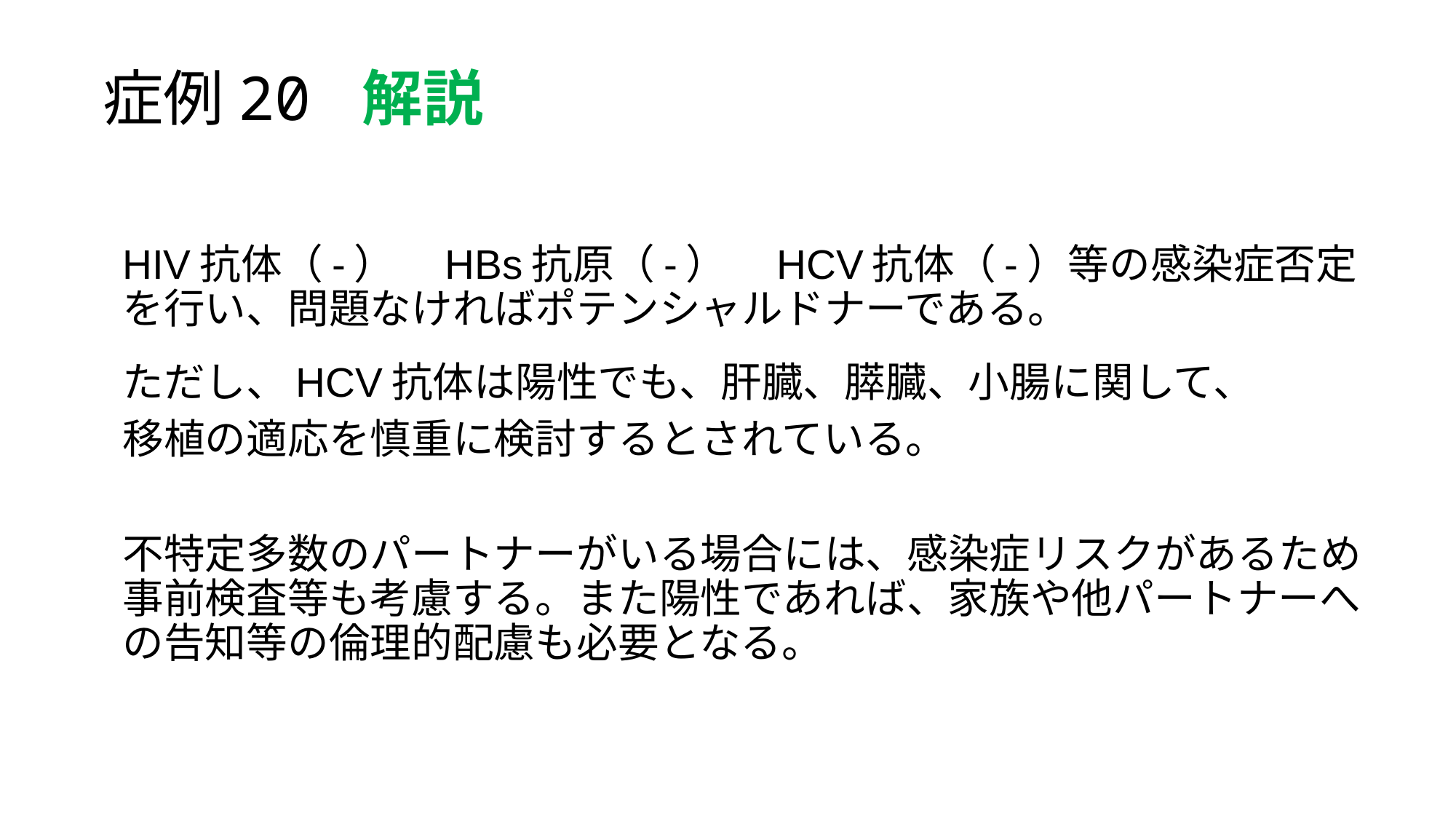

# 症例20 解説
HIV抗体（-）　HBs抗原（-）　HCV抗体（-）等の感染症否定を行い、問題なければポテンシャルドナーである。

ただし、HCV抗体は陽性でも、肝臓、膵臓、小腸に関して、
移植の適応を慎重に検討するとされている。

不特定多数のパートナーがいる場合には、感染症リスクがあるため事前検査等も考慮する。また陽性であれば、家族や他パートナーへの告知等の倫理的配慮も必要となる。